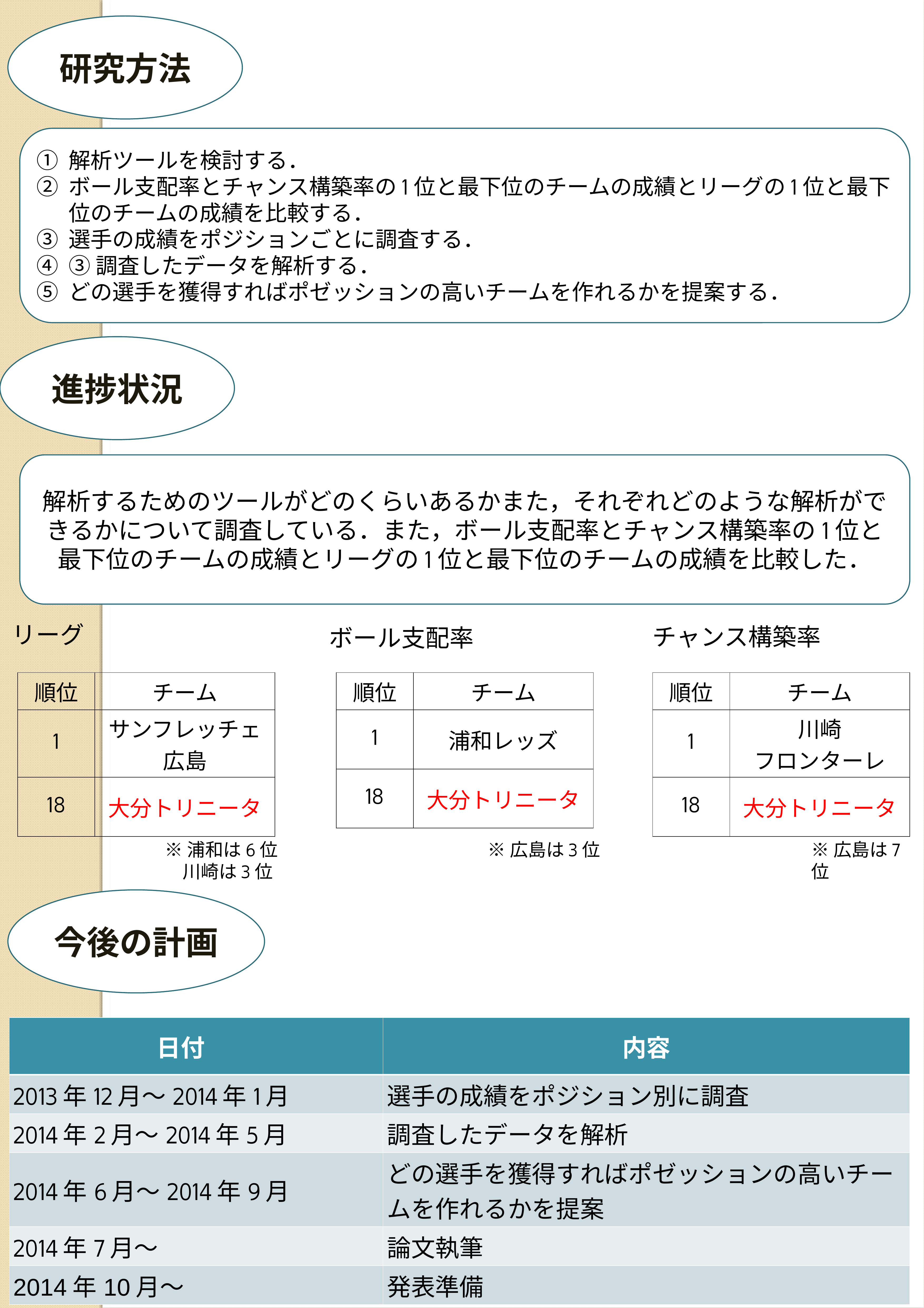

研究方法
解析ツールを検討する．
ボール支配率とチャンス構築率の1位と最下位のチームの成績とリーグの1位と最下位のチームの成績を比較する．
選手の成績をポジションごとに調査する．
③調査したデータを解析する．
どの選手を獲得すればポゼッションの高いチームを作れるかを提案する．
進捗状況
解析するためのツールがどのくらいあるかまた，それぞれどのような解析ができるかについて調査している．また，ボール支配率とチャンス構築率の1位と最下位のチームの成績とリーグの1位と最下位のチームの成績を比較した．
リーグ
チャンス構築率
ボール支配率
| 順位 | チーム |
| --- | --- |
| 1 | サンフレッチェ広島 |
| 18 | 大分トリニータ |
| 順位 | チーム |
| --- | --- |
| 1 | 浦和レッズ |
| 18 | 大分トリニータ |
| 順位 | チーム |
| --- | --- |
| 1 | 川崎 フロンターレ |
| 18 | 大分トリニータ |
※浦和は6位
　川崎は3位
※広島は3位
※広島は7位
今後の計画
| 日付 | 内容 |
| --- | --- |
| 2013年12月～2014年1月 | 選手の成績をポジション別に調査 |
| 2014年2月～2014年5月 | 調査したデータを解析 |
| 2014年6月～2014年9月 | どの選手を獲得すればポゼッションの高いチームを作れるかを提案 |
| 2014年7月～ | 論文執筆 |
| 2014年10月～ | 発表準備 |